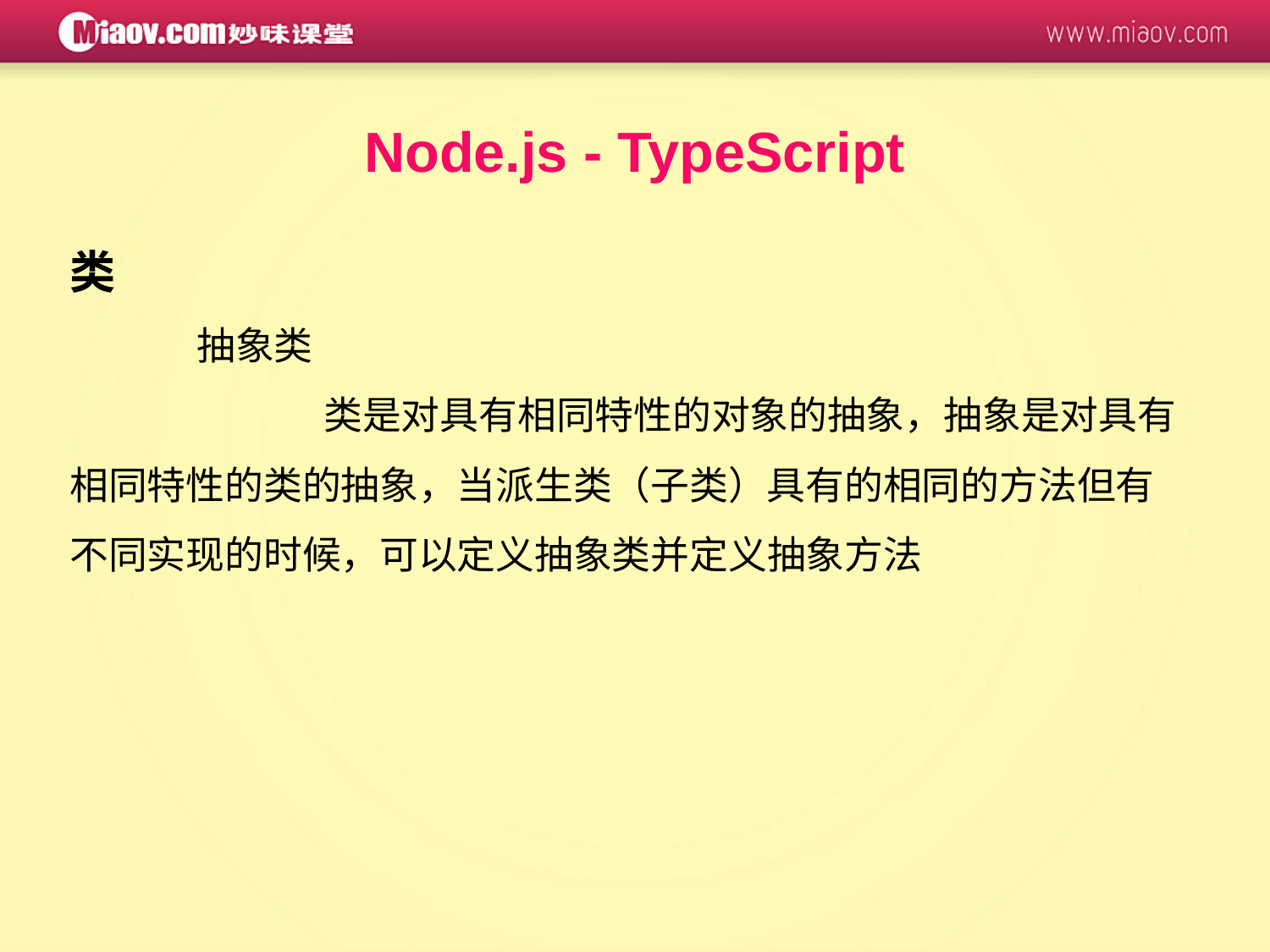

Node.js - TypeScript
类
	抽象类
		类是对具有相同特性的对象的抽象，抽象是对具有相同特性的类的抽象，当派生类（子类）具有的相同的方法但有不同实现的时候，可以定义抽象类并定义抽象方法